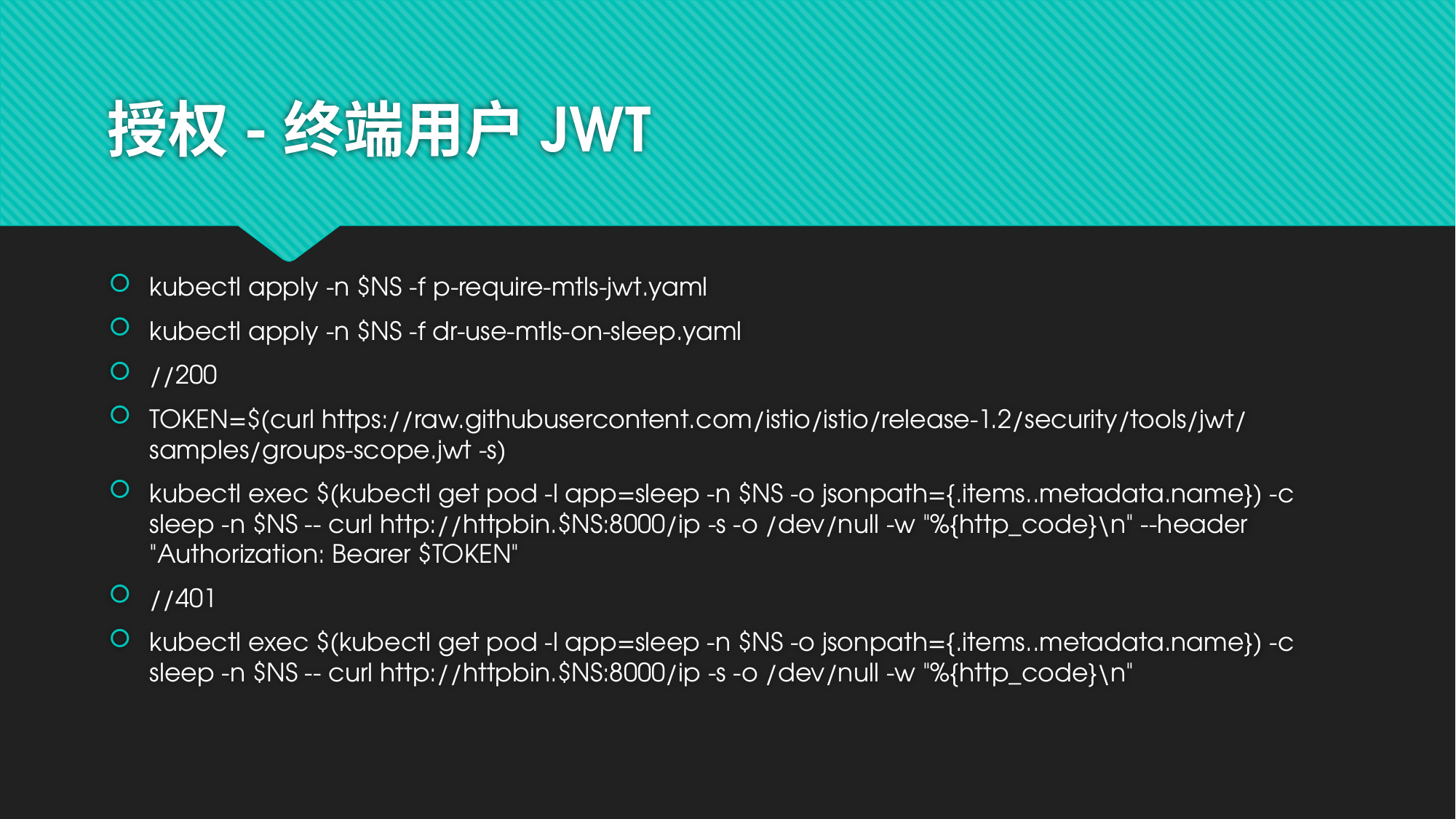

# 授权-终端用户JWT
kubectl apply -n $NS -f p-require-mtls-jwt.yaml
kubectl apply -n $NS -f dr-use-mtls-on-sleep.yaml
//200
TOKEN=$(curl https://raw.githubusercontent.com/istio/istio/release-1.2/security/tools/jwt/samples/groups-scope.jwt -s)
kubectl exec $(kubectl get pod -l app=sleep -n $NS -o jsonpath={.items..metadata.name}) -c sleep -n $NS -- curl http://httpbin.$NS:8000/ip -s -o /dev/null -w "%{http_code}\n" --header "Authorization: Bearer $TOKEN"
//401
kubectl exec $(kubectl get pod -l app=sleep -n $NS -o jsonpath={.items..metadata.name}) -c sleep -n $NS -- curl http://httpbin.$NS:8000/ip -s -o /dev/null -w "%{http_code}\n"